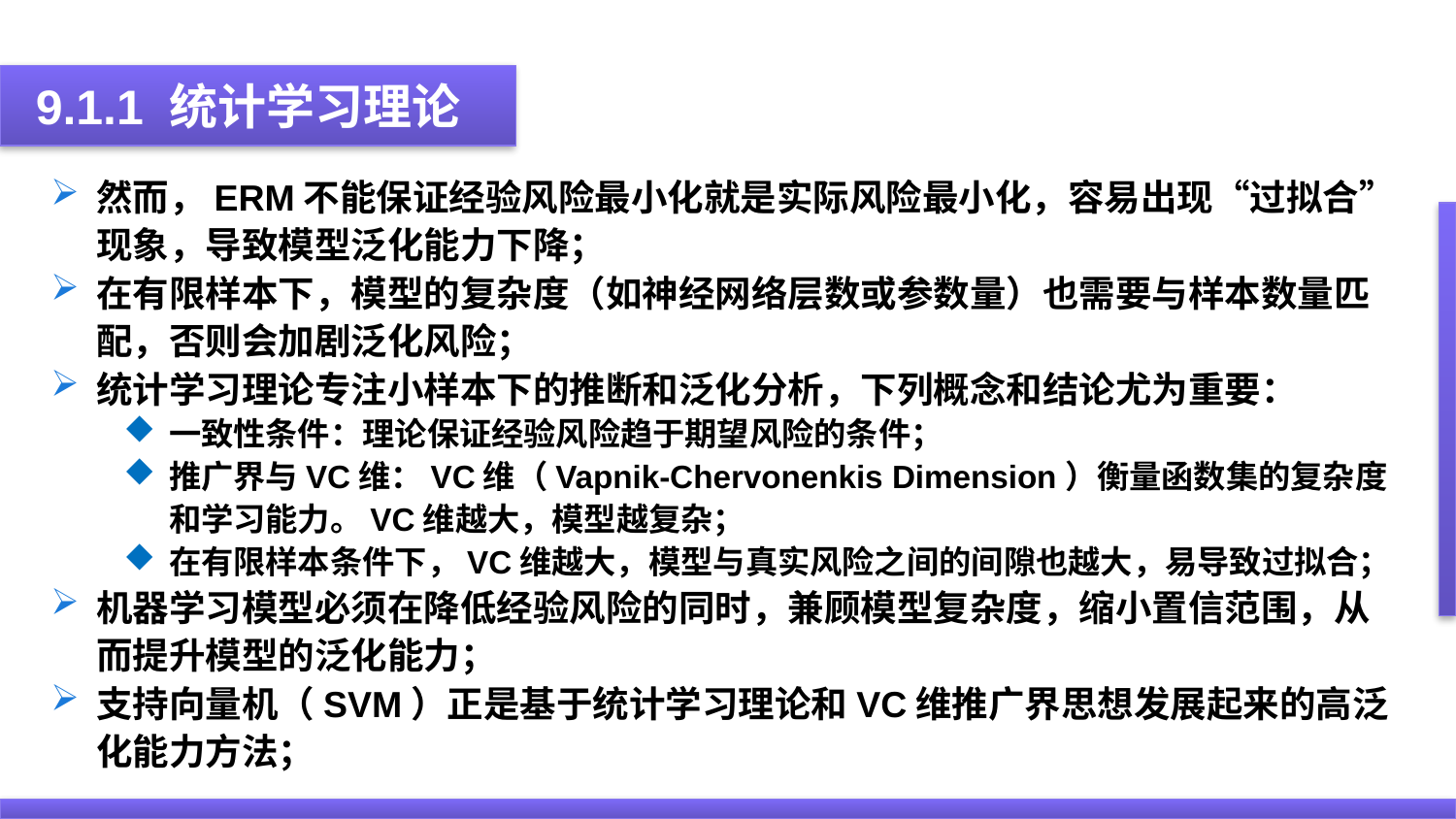

9.1.1 统计学习理论
然而，ERM不能保证经验风险最小化就是实际风险最小化，容易出现“过拟合”现象，导致模型泛化能力下降；
在有限样本下，模型的复杂度（如神经网络层数或参数量）也需要与样本数量匹配，否则会加剧泛化风险；
统计学习理论专注小样本下的推断和泛化分析，下列概念和结论尤为重要：
一致性条件：理论保证经验风险趋于期望风险的条件；
推广界与VC维：VC维（Vapnik-Chervonenkis Dimension）衡量函数集的复杂度和学习能力。VC维越大，模型越复杂；
在有限样本条件下，VC维越大，模型与真实风险之间的间隙也越大，易导致过拟合；
机器学习模型必须在降低经验风险的同时，兼顾模型复杂度，缩小置信范围，从而提升模型的泛化能力；
支持向量机（SVM）正是基于统计学习理论和VC维推广界思想发展起来的高泛化能力方法；